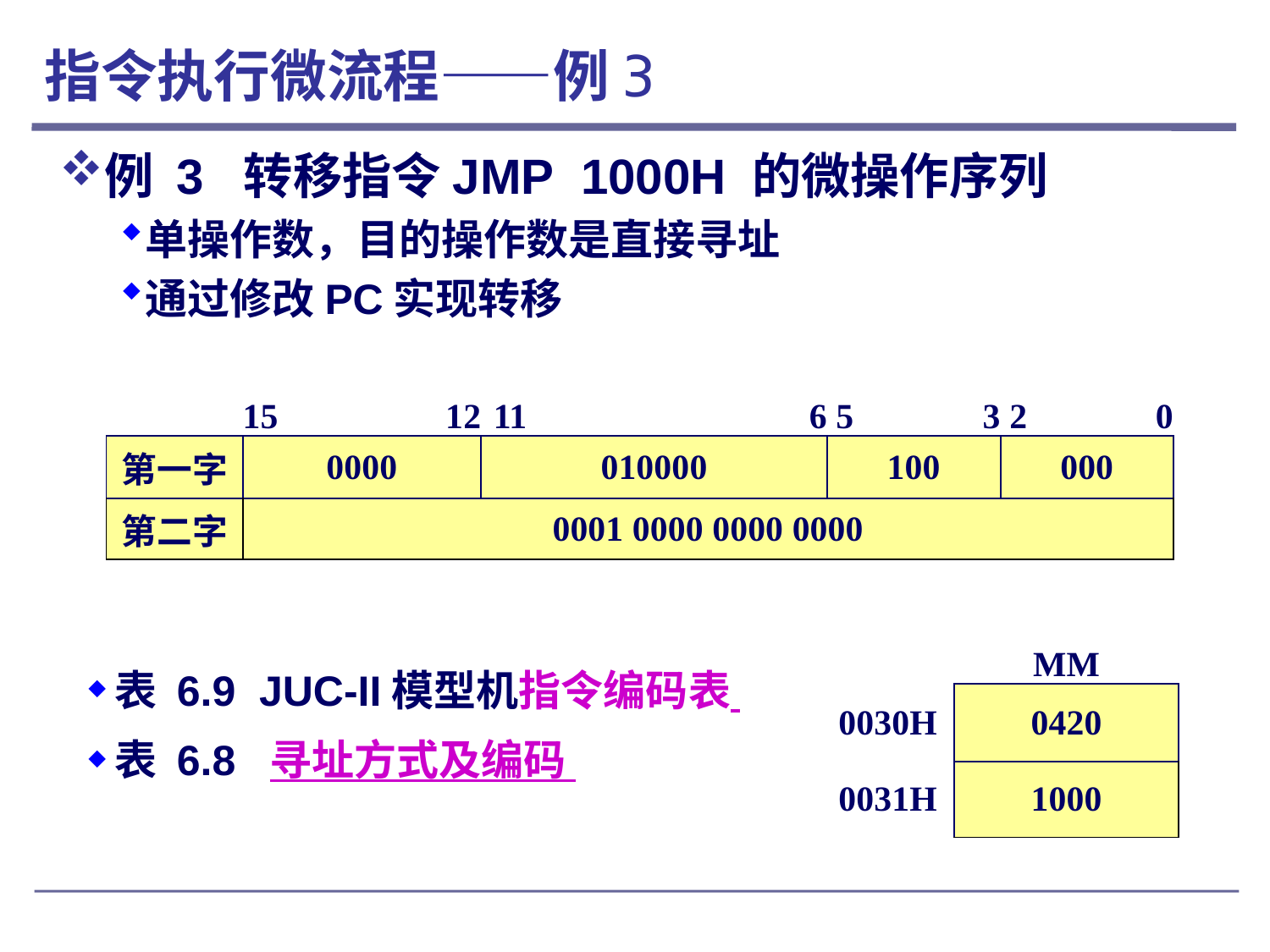

# 指令执行微流程——例3
例 3  转移指令JMP  1000H 的微操作序列
单操作数，目的操作数是直接寻址
通过修改PC实现转移
|  | 15 | 12 | 11 |  |  | 6 | 5 | 3 | 2 | 0 |
| --- | --- | --- | --- | --- | --- | --- | --- | --- | --- | --- |
| 第一字 | 0000 |  | 010000 |  |  |  | 100 |  | 000 |  |
| 第二字 | 0001 0000 0000 0000 |  |  |  |  |  |  |  |  |  |
|  | MM |
| --- | --- |
| 0030H | 0420 |
| 0031H | 1000 |
表 6.9  JUC-II模型机指令编码表
表 6.8  寻址方式及编码
40